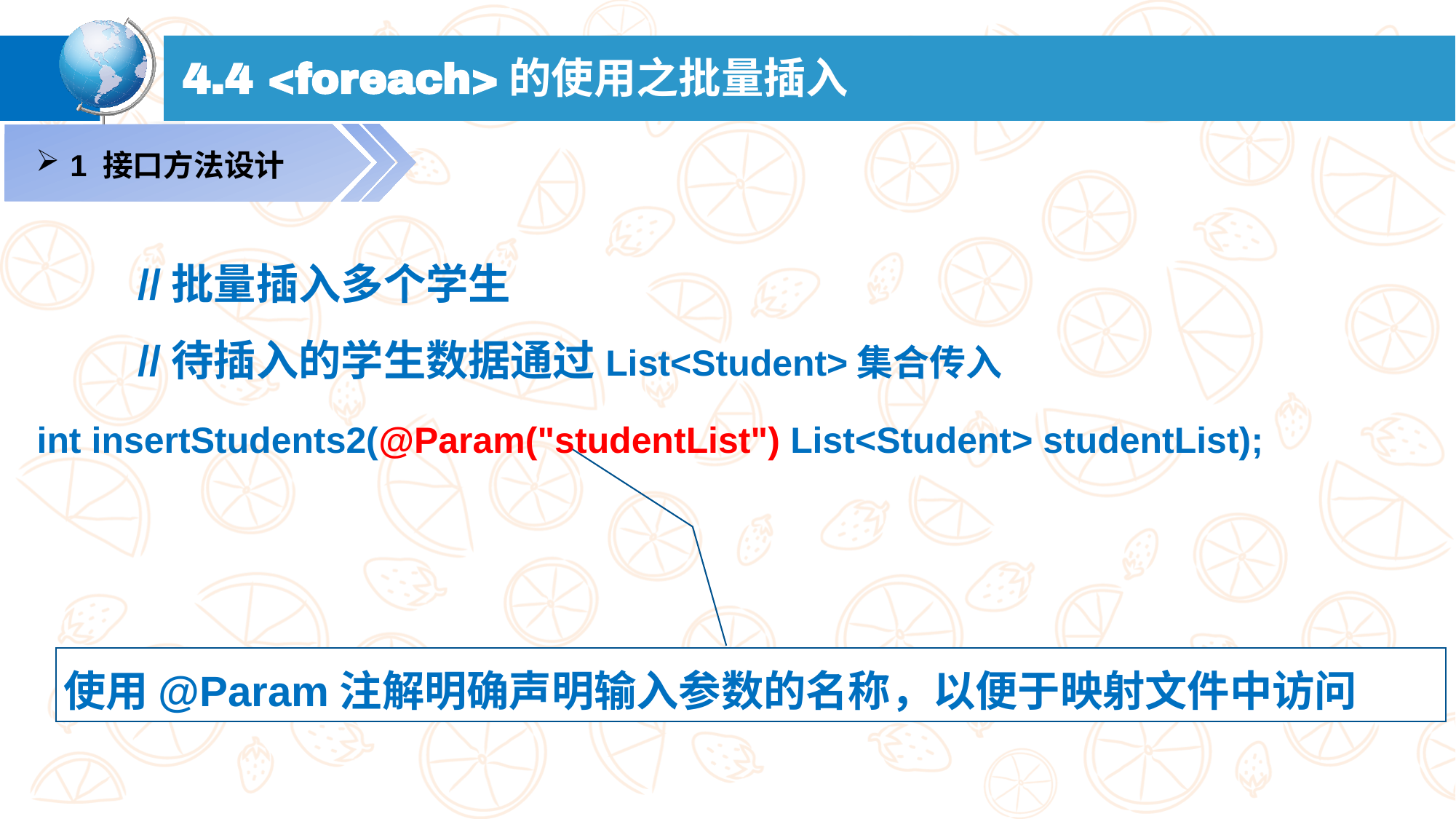

# 4.4 <foreach>的使用之批量插入

1 接口方法设计
//批量插入多个学生
//待插入的学生数据通过List<Student>集合传入
int insertStudents2(@Param("studentList") List<Student> studentList);

使用@Param注解明确声明输入参数的名称，以便于映射文件中访问